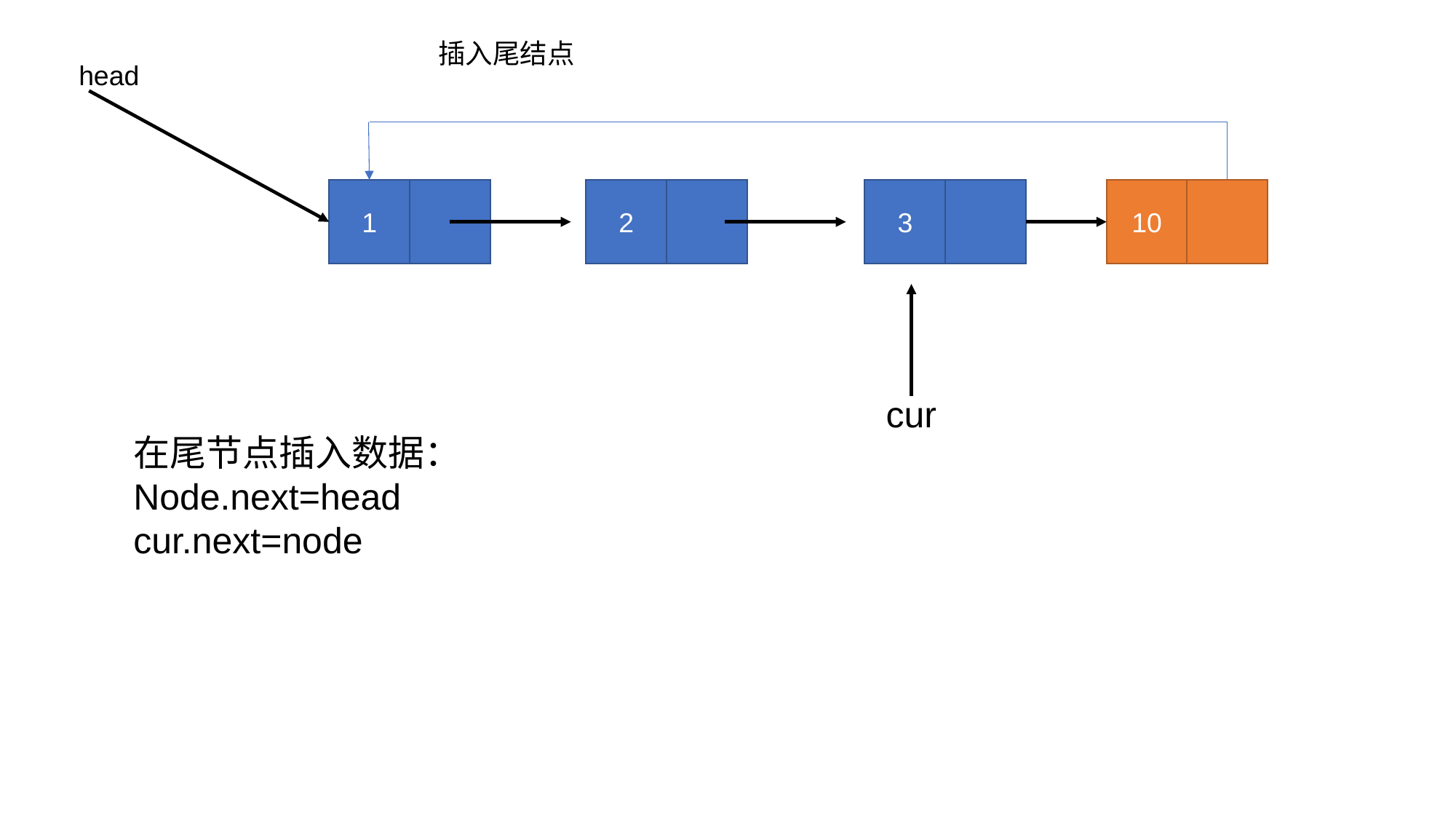

插入尾结点
head
1

2

3

10
cur
在尾节点插入数据：
Node.next=head
cur.next=node